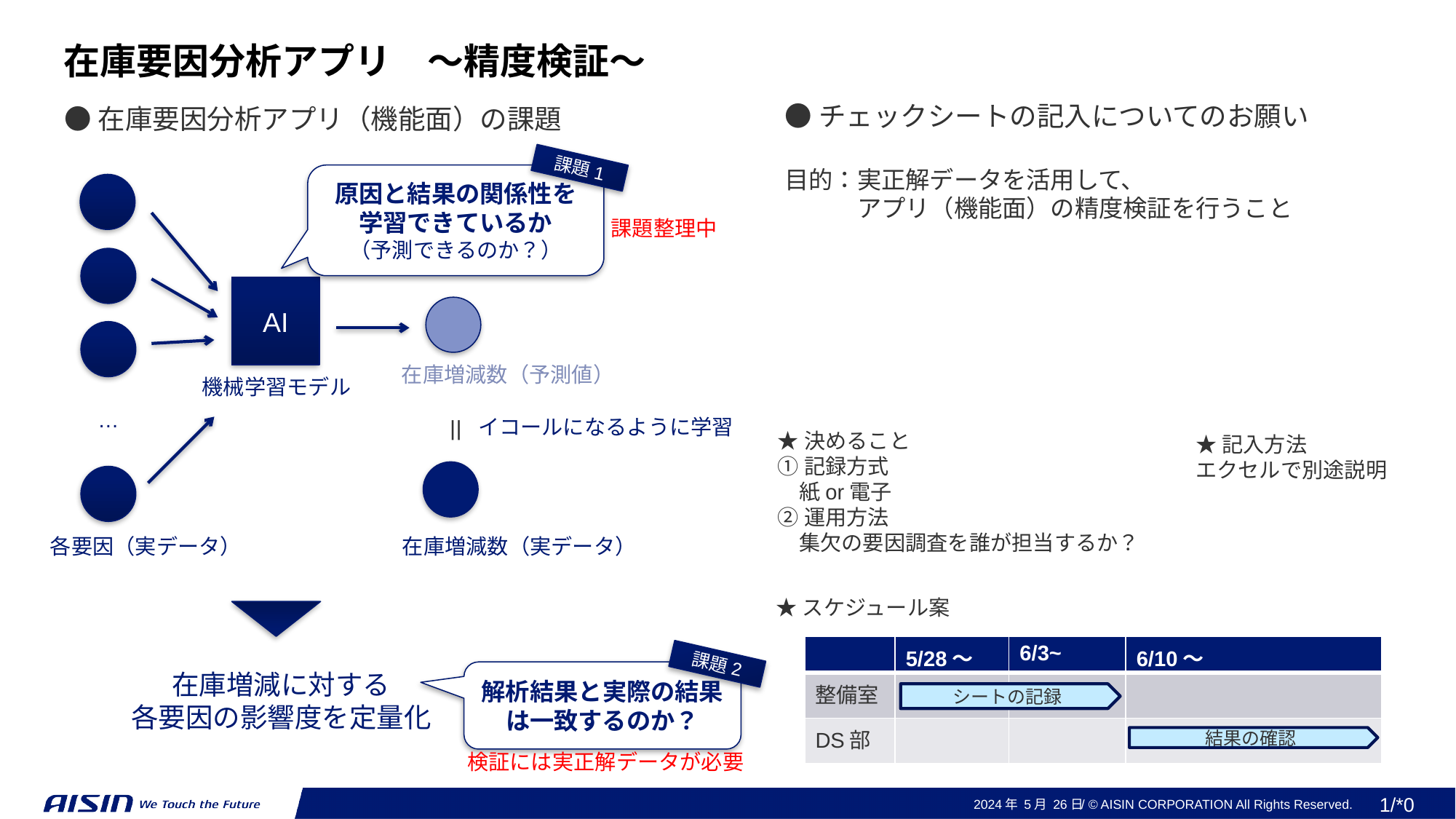

在庫要因分析アプリ　〜精度検証〜
●チェックシートの記入についてのお願い

目的：実正解データを活用して、
　　　アプリ（機能面）の精度検証を行うこと
●在庫要因分析アプリ（機能面）の課題
課題1
原因と結果の関係性を
学習できているか
（予測できるのか？）

課題整理中

AI

在庫増減数（予測値）
機械学習モデル
…
＝
イコールになるように学習
★決めること
①記録方式
　紙or電子
②運用方法
　集欠の要因調査を誰が担当するか？
★記入方法
エクセルで別途説明

在庫増減数（実データ）
各要因（実データ）
★スケジュール案

|  | 5/28〜 | 6/3~ | 6/10〜 |
| --- | --- | --- | --- |
| 整備室 |  |  |  |
| DS部 |  |  |  |
課題2
解析結果と実際の結果は一致するのか？
在庫増減に対する
各要因の影響度を定量化
シートの記録
結果の確認
検証には実正解データが必要
2024年 5月 26日